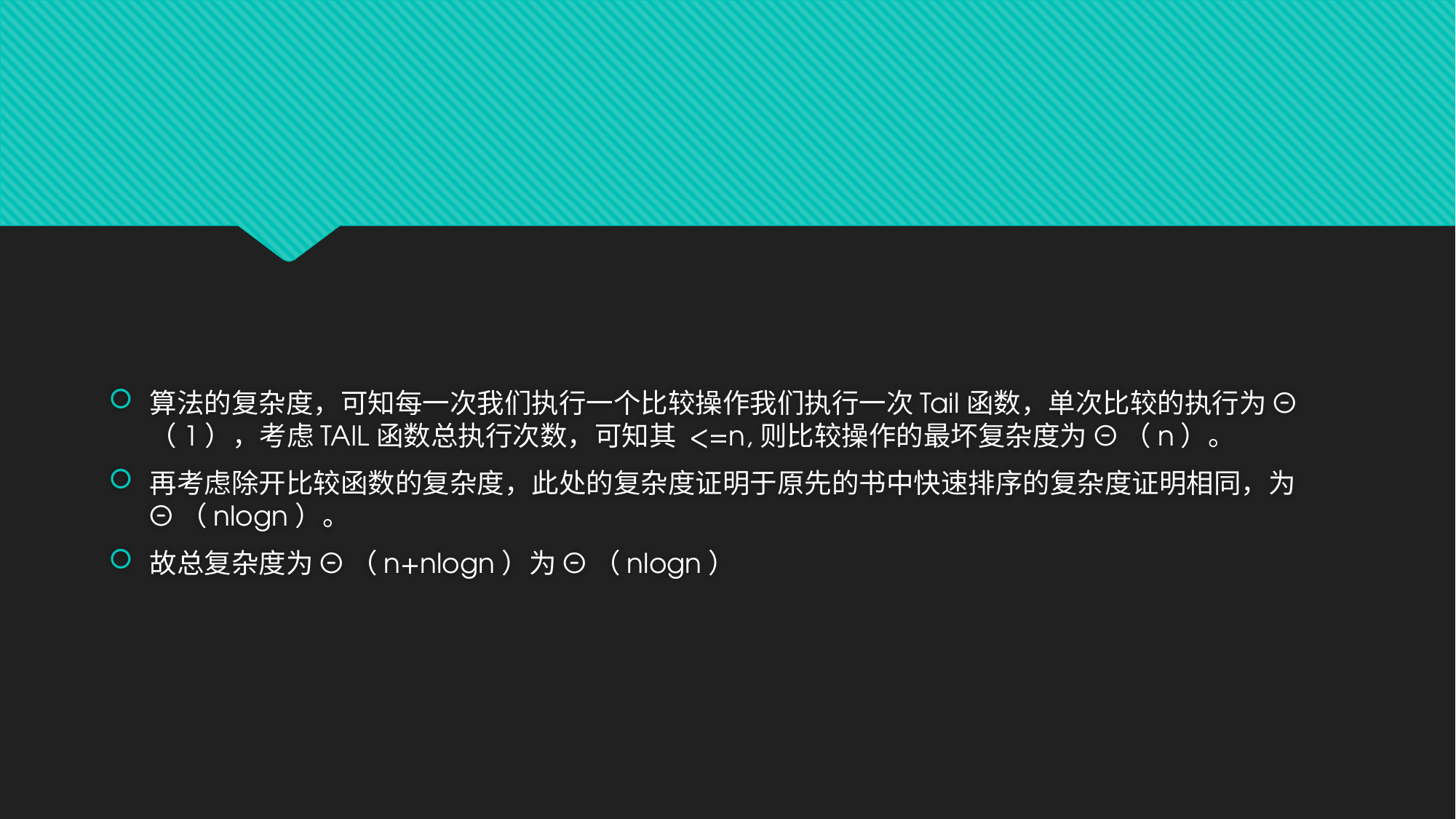

#
算法的复杂度，可知每一次我们执行一个比较操作我们执行一次Tail函数，单次比较的执行为Θ（1），考虑TAIL函数总执行次数，可知其 <=n,则比较操作的最坏复杂度为Θ（n）。
再考虑除开比较函数的复杂度，此处的复杂度证明于原先的书中快速排序的复杂度证明相同，为Θ（nlogn）。
故总复杂度为Θ（n+nlogn）为Θ（nlogn）